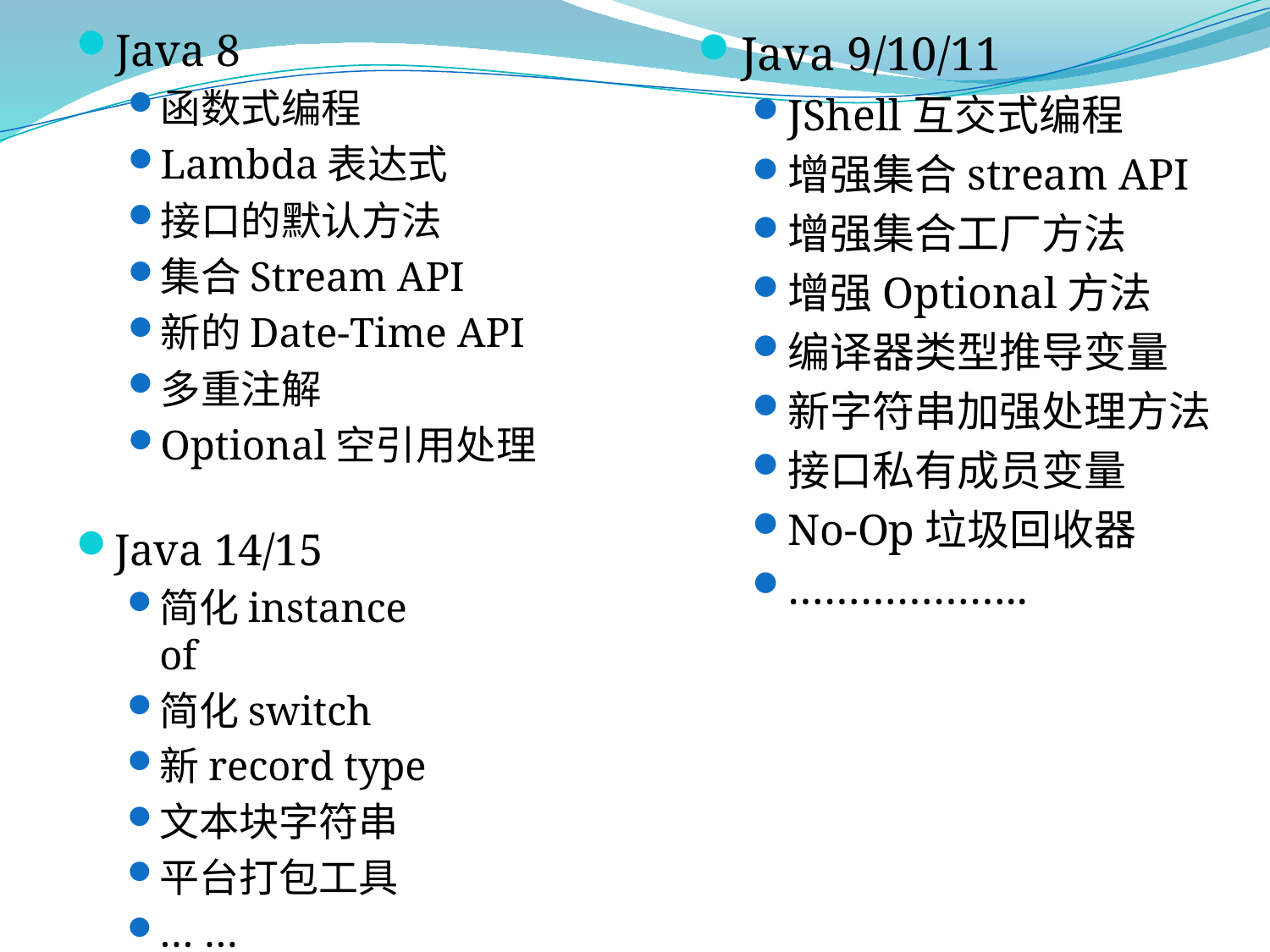

Java 8
函数式编程
Lambda表达式
接口的默认方法
集合Stream API
新的Date-Time API
多重注解
Optional空引用处理
Java 9/10/11
JShell互交式编程
增强集合stream API
增强集合工厂方法
增强Optional方法
编译器类型推导变量
新字符串加强处理方法
接口私有成员变量
No-Op垃圾回收器
………………..

Java 14/15
简化instance of
简化switch
新record type
文本块字符串
平台打包工具
… …
18